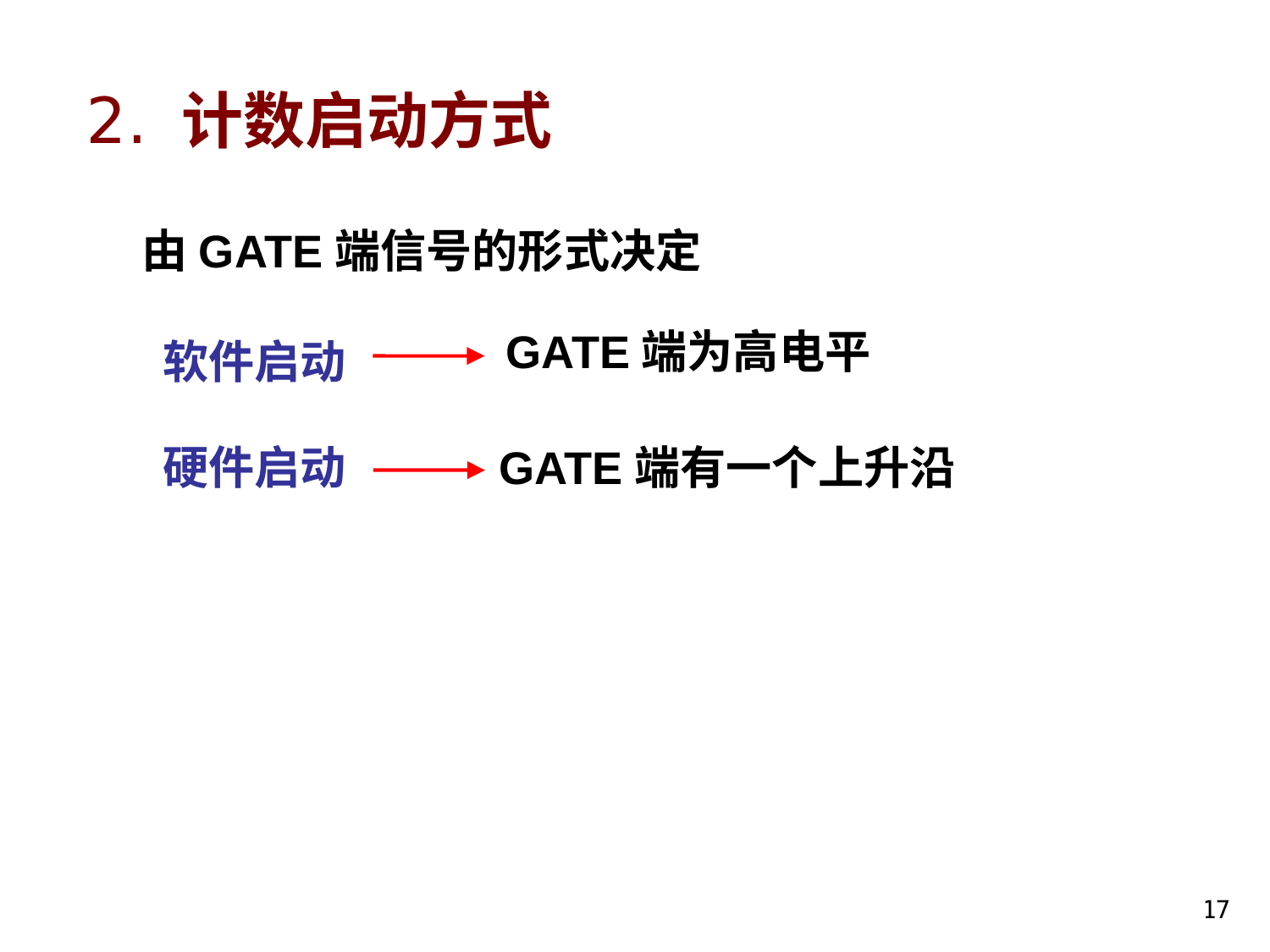

# 2. 计数启动方式
由GATE端信号的形式决定
软件启动
硬件启动
GATE端为高电平

GATE端有一个上升沿

17